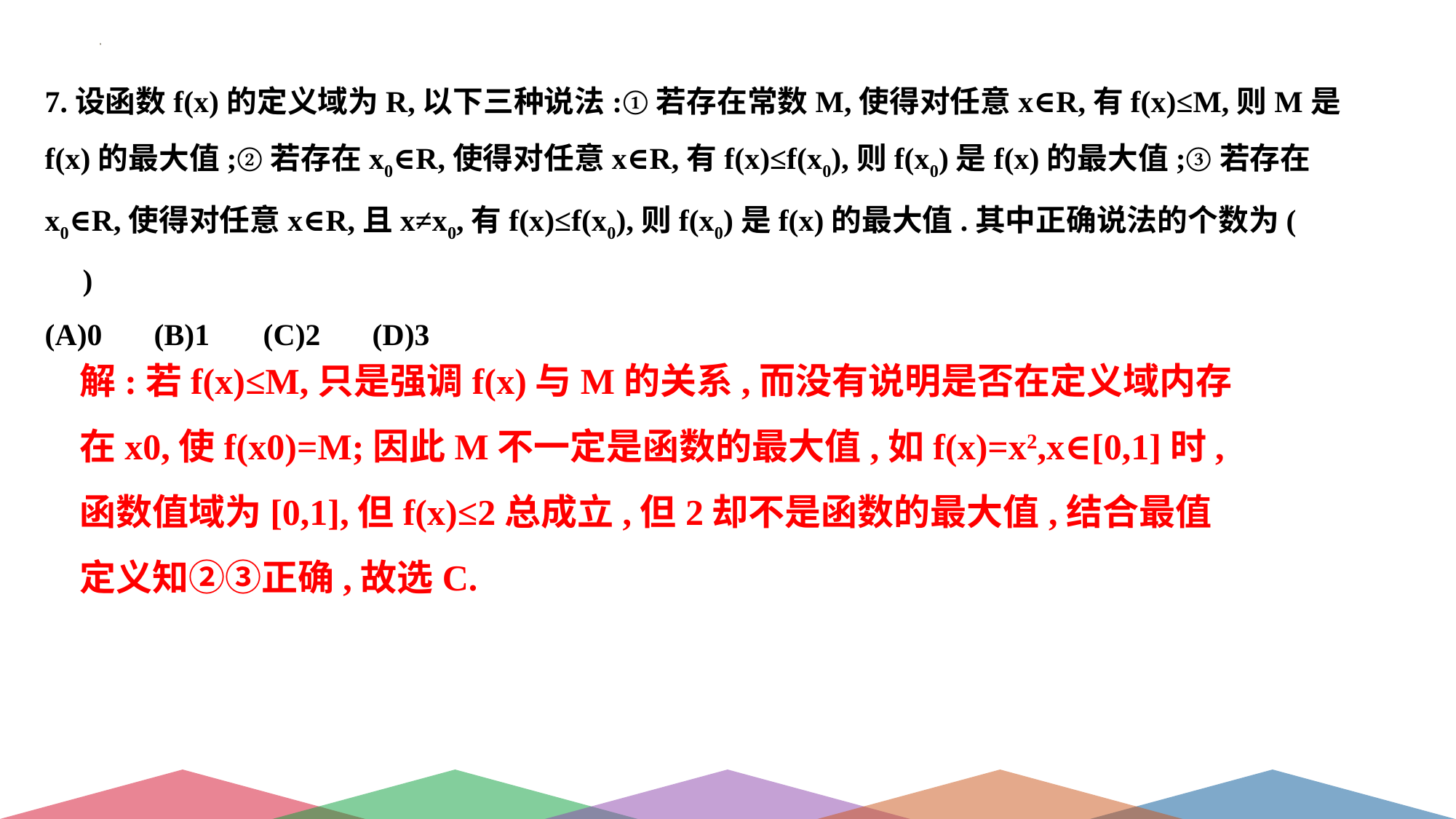

7.设函数f(x)的定义域为R,以下三种说法:①若存在常数M,使得对任意x∈R,有f(x)≤M,则M是f(x)的最大值;②若存在x0∈R,使得对任意x∈R,有f(x)≤f(x0),则f(x0)是f(x)的最大值;③若存在x0∈R,使得对任意x∈R,且x≠x0,有f(x)≤f(x0),则f(x0)是f(x)的最大值.其中正确说法的个数为(　　)
(A)0	(B)1	(C)2	(D)3
解:若f(x)≤M,只是强调f(x)与M的关系,而没有说明是否在定义域内存在x0,使f(x0)=M;因此M不一定是函数的最大值,如f(x)=x2,x∈[0,1]时,函数值域为[0,1],但f(x)≤2总成立,但2却不是函数的最大值,结合最值定义知②③正确,故选C.